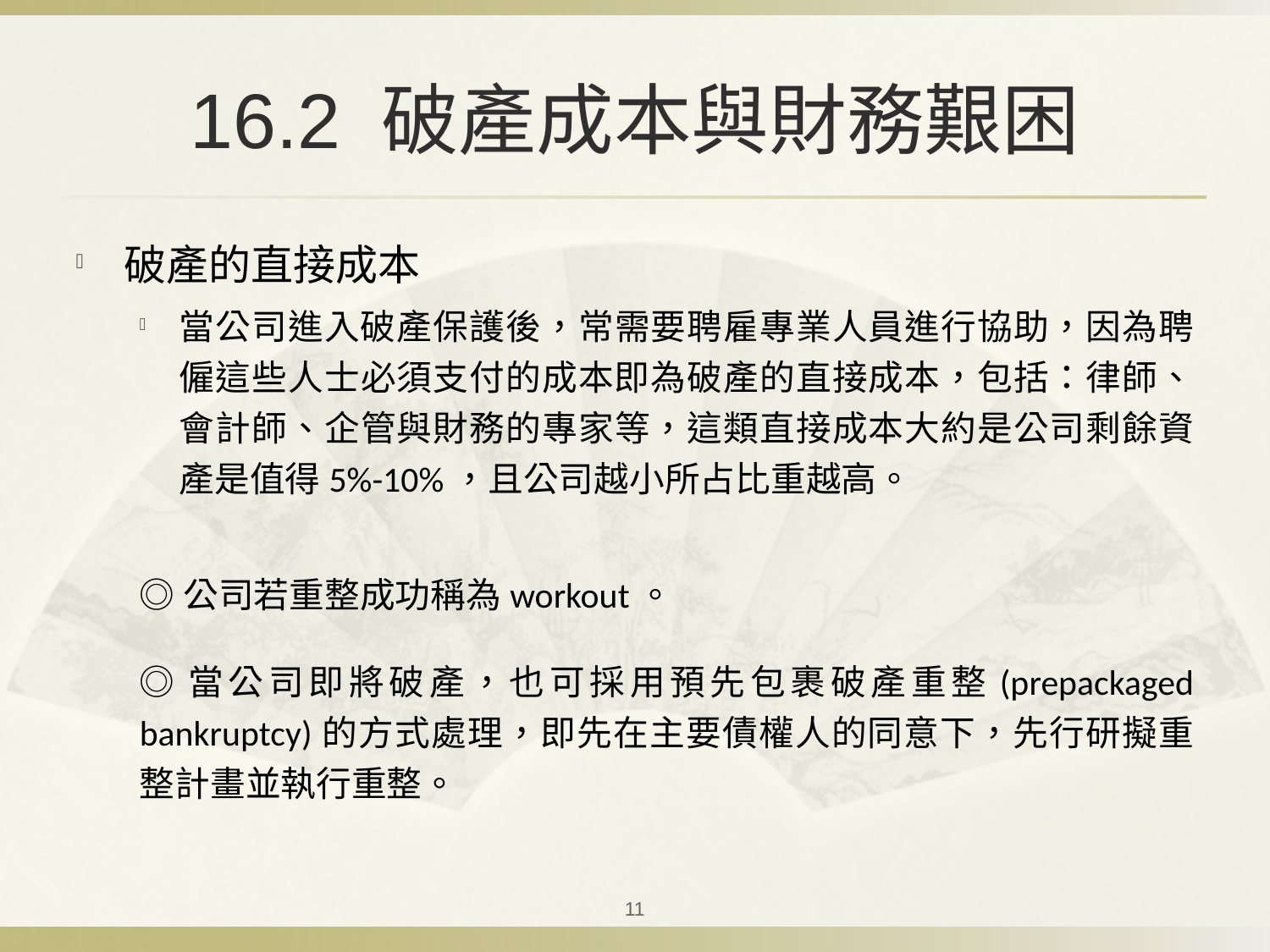

# 16.2 破產成本與財務艱困
破產的直接成本
當公司進入破產保護後，常需要聘雇專業人員進行協助，因為聘僱這些人士必須支付的成本即為破產的直接成本，包括：律師、會計師、企管與財務的專家等，這類直接成本大約是公司剩餘資產是值得5%-10%，且公司越小所占比重越高。

◎公司若重整成功稱為workout。

◎當公司即將破產，也可採用預先包裹破產重整(prepackaged bankruptcy)的方式處理，即先在主要債權人的同意下，先行研擬重整計畫並執行重整。

11